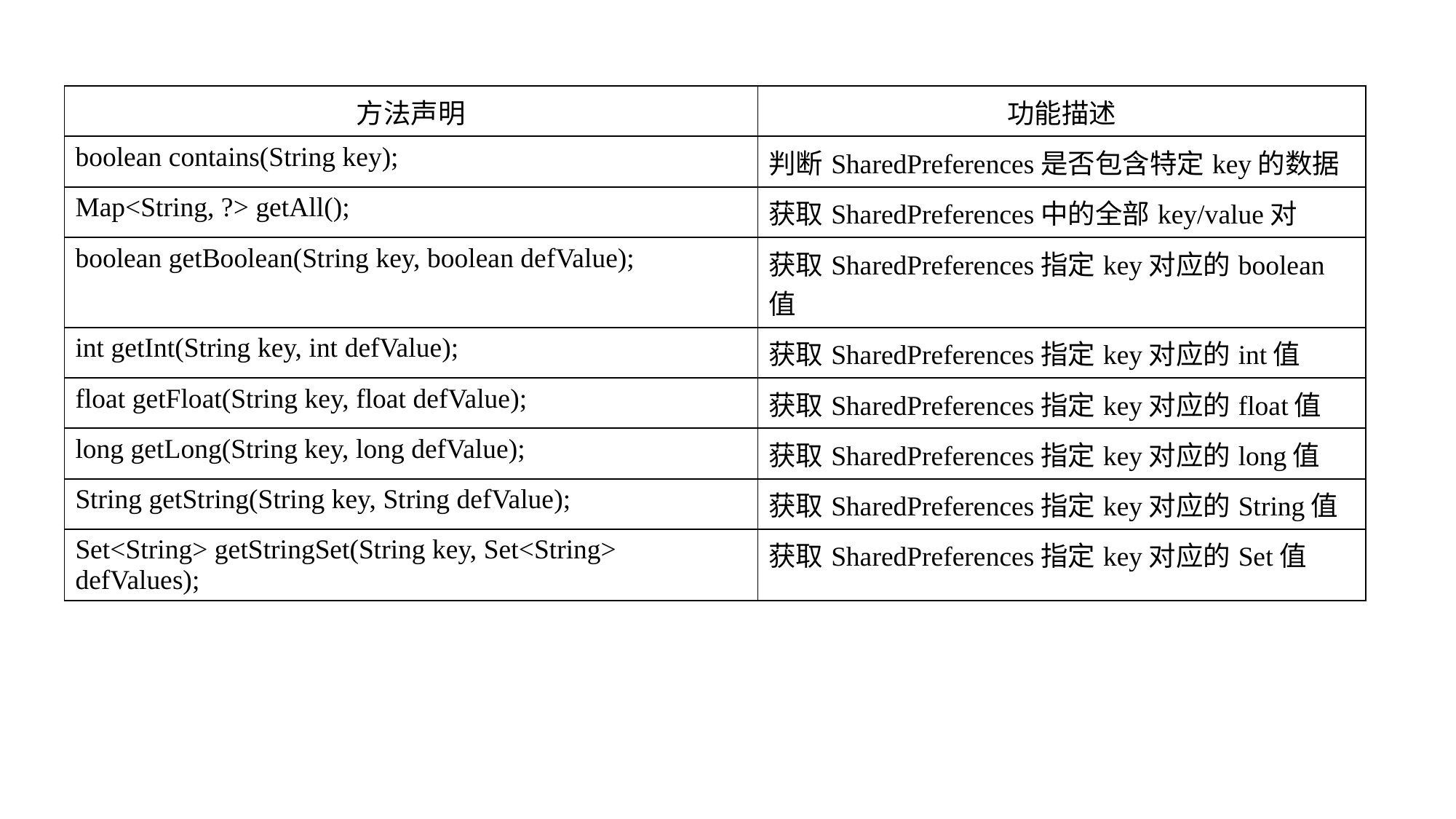

| 方法声明 | 功能描述 |
| --- | --- |
| boolean contains(String key); | 判断SharedPreferences是否包含特定key的数据 |
| Map<String, ?> getAll(); | 获取SharedPreferences中的全部key/value对 |
| boolean getBoolean(String key, boolean defValue); | 获取SharedPreferences指定key对应的boolean值 |
| int getInt(String key, int defValue); | 获取SharedPreferences指定key对应的int值 |
| float getFloat(String key, float defValue); | 获取SharedPreferences指定key对应的float值 |
| long getLong(String key, long defValue); | 获取SharedPreferences指定key对应的long值 |
| String getString(String key, String defValue); | 获取SharedPreferences指定key对应的String值 |
| Set<String> getStringSet(String key, Set<String> defValues); | 获取SharedPreferences指定key对应的Set值 |